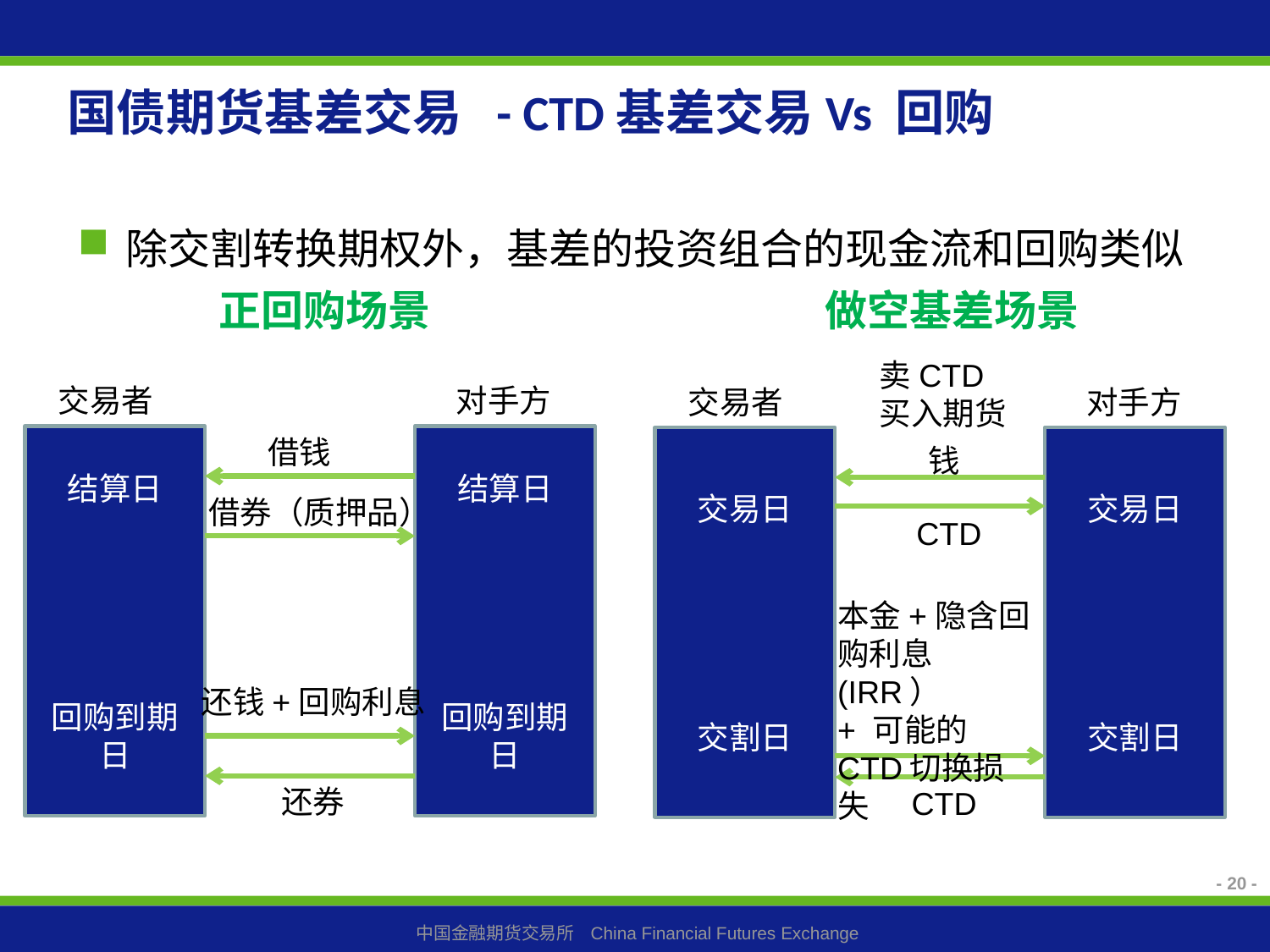

# 国债期货基差交易  - CTD基差交易Vs 回购
除交割转换期权外，基差的投资组合的现金流和回购类似
做空基差场景
正回购场景
卖CTD
买入期货
交易者
对手方
交易者
对手方
结算日

回购到期日
借钱
结算日

回购到期日
交易日

交割日
交易日

交割日
钱
借券（质押品）
CTD
本金+隐含回购利息(IRR）
+ 可能的CTD切换损失
还钱+回购利息
还券
CTD
- 20 -